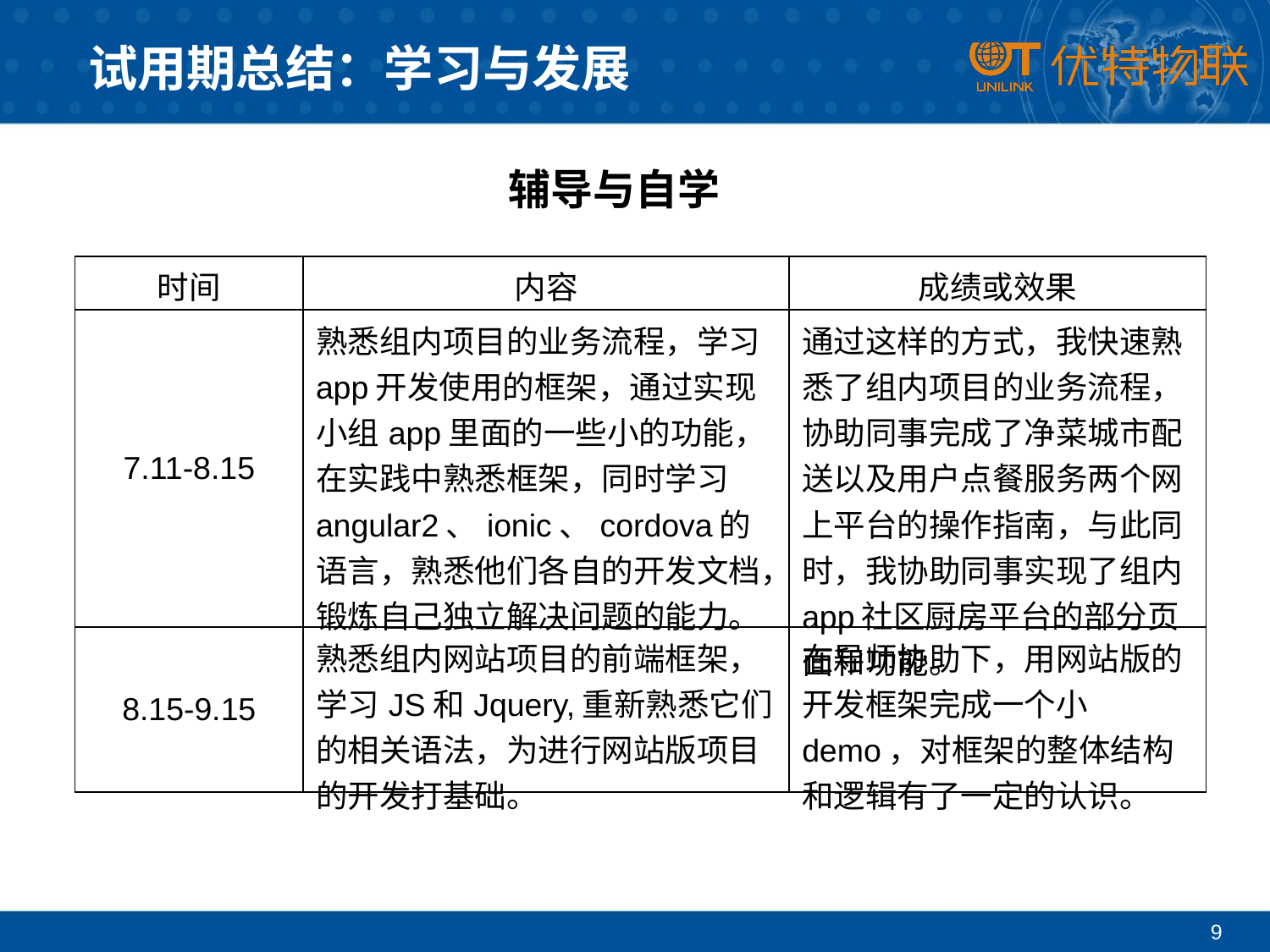

# 试用期总结：学习与发展
辅导与自学
| 时间 | 内容 | 成绩或效果 |
| --- | --- | --- |
| 7.11-8.15 | 熟悉组内项目的业务流程，学习app开发使用的框架，通过实现小组app里面的一些小的功能，在实践中熟悉框架，同时学习angular2、ionic、cordova的语言，熟悉他们各自的开发文档，锻炼自己独立解决问题的能力。 | 通过这样的方式，我快速熟悉了组内项目的业务流程，协助同事完成了净菜城市配送以及用户点餐服务两个网上平台的操作指南，与此同时，我协助同事实现了组内app社区厨房平台的部分页面和功能。 |
| 8.15-9.15 | 熟悉组内网站项目的前端框架，学习JS和Jquery,重新熟悉它们的相关语法，为进行网站版项目的开发打基础。 | 在导师协助下，用网站版的开发框架完成一个小demo，对框架的整体结构和逻辑有了一定的认识。 |
9